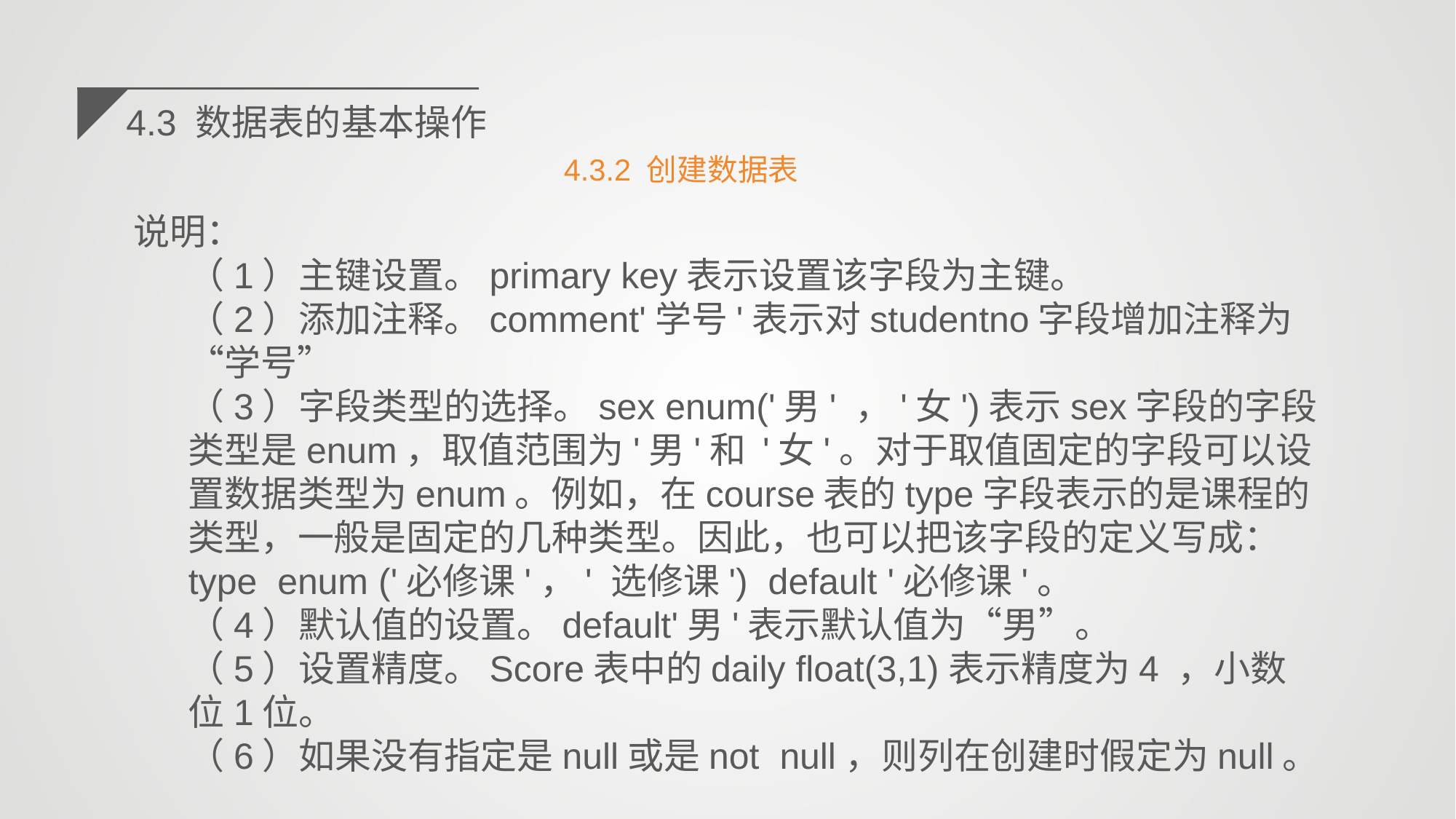

4.3 数据表的基本操作

4.3.2 创建数据表
说明：
（1）主键设置。primary key表示设置该字段为主键。
（2）添加注释。comment'学号'表示对studentno字段增加注释为“学号”
（3）字段类型的选择。sex enum('男' ，'女')表示sex字段的字段类型是enum，取值范围为'男'和 '女'。对于取值固定的字段可以设置数据类型为enum。例如，在course表的type字段表示的是课程的类型，一般是固定的几种类型。因此，也可以把该字段的定义写成：type  enum ('必修课'，' 选修课')  default '必修课'。
（4）默认值的设置。default'男'表示默认值为“男”。
（5）设置精度。Score表中的daily float(3,1)表示精度为4 ，小数位1位。
（6）如果没有指定是null或是not  null，则列在创建时假定为null。